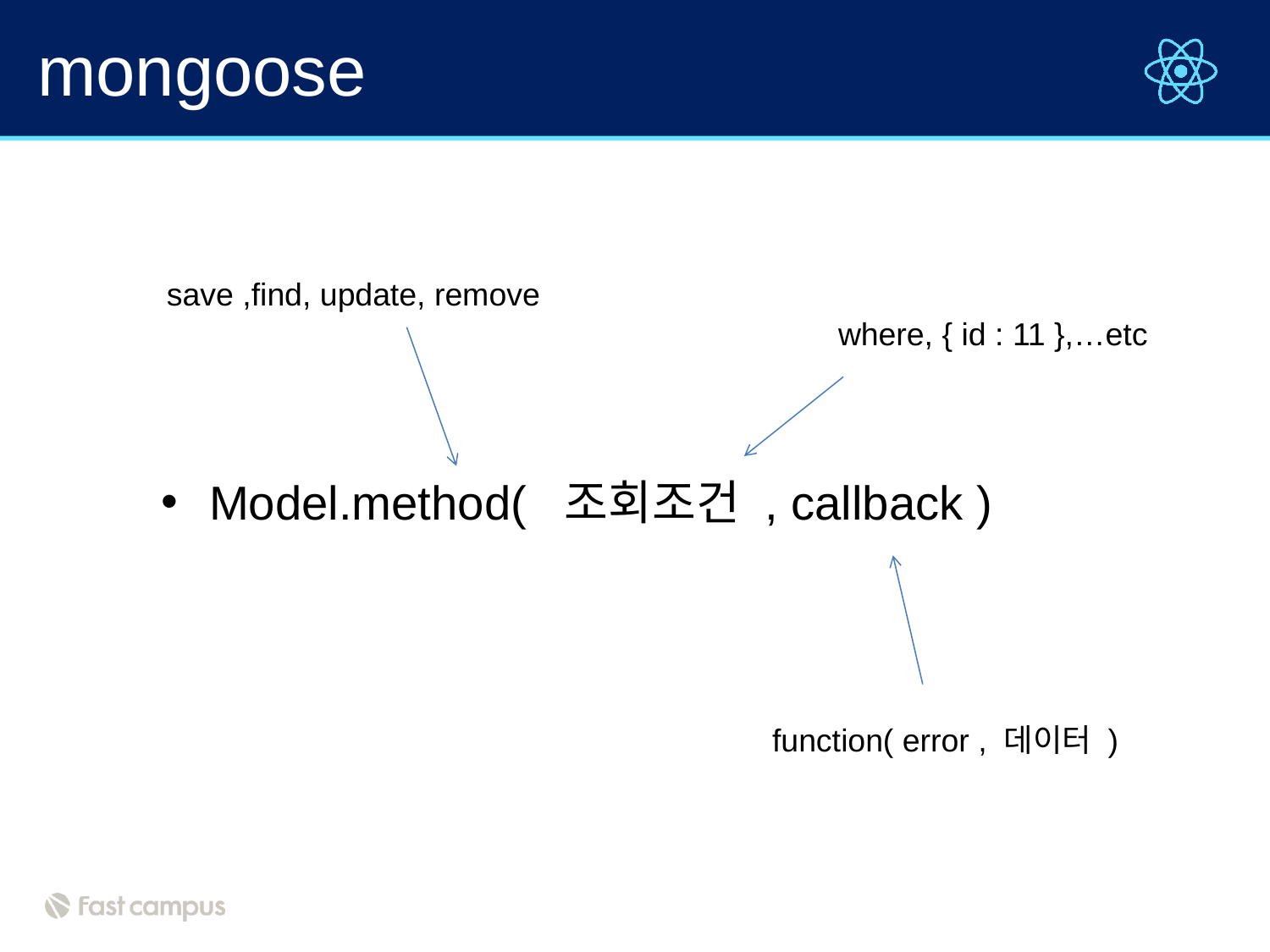

# mongoose
save ,find, update, remove
where, { id : 11 },…etc
Model.method(  조회조건 , callback )
function( error , 데이터 )